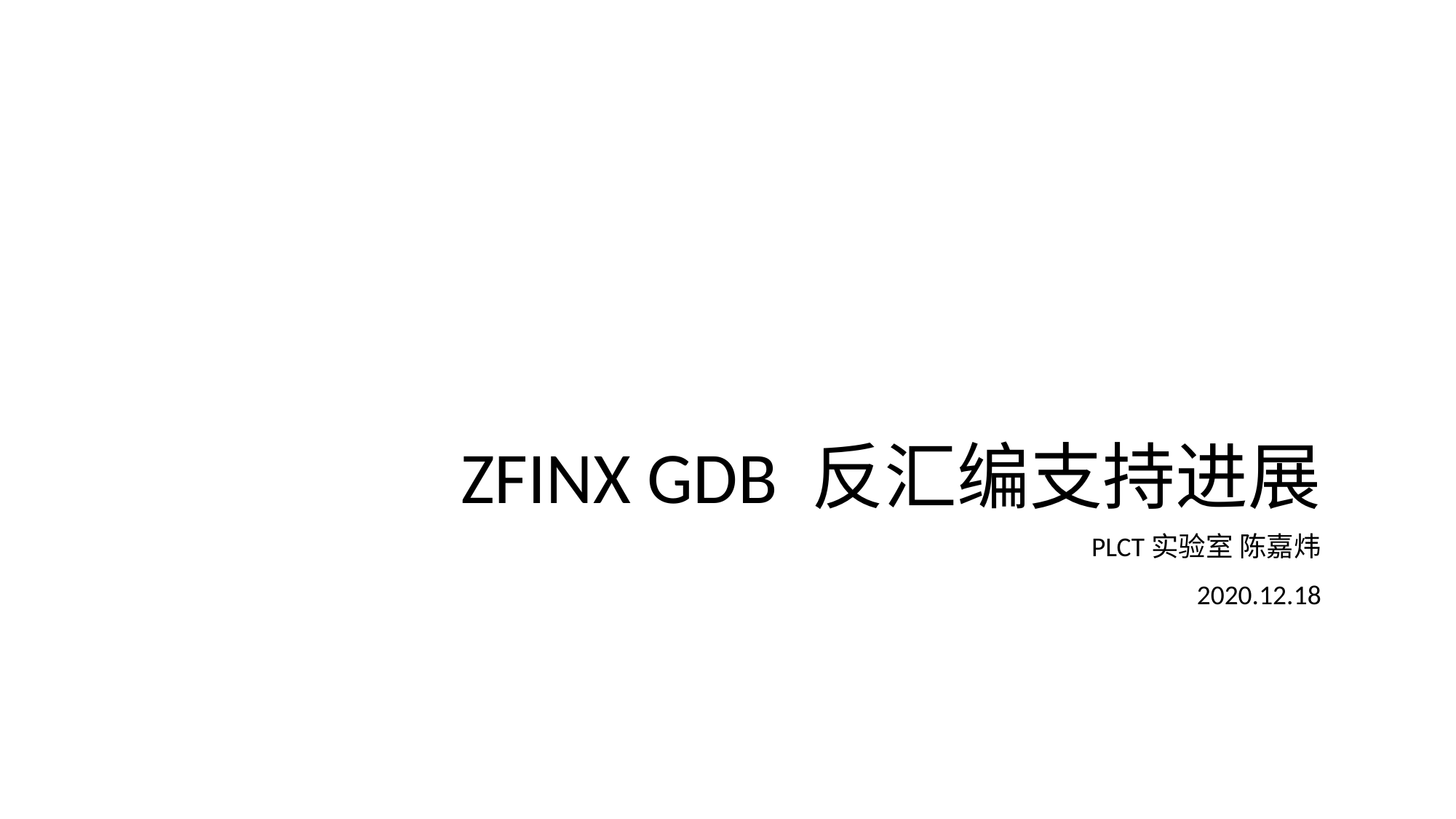

# Zfinx gdB 反汇编支持进展
PLCT实验室 陈嘉炜
2020.12.18